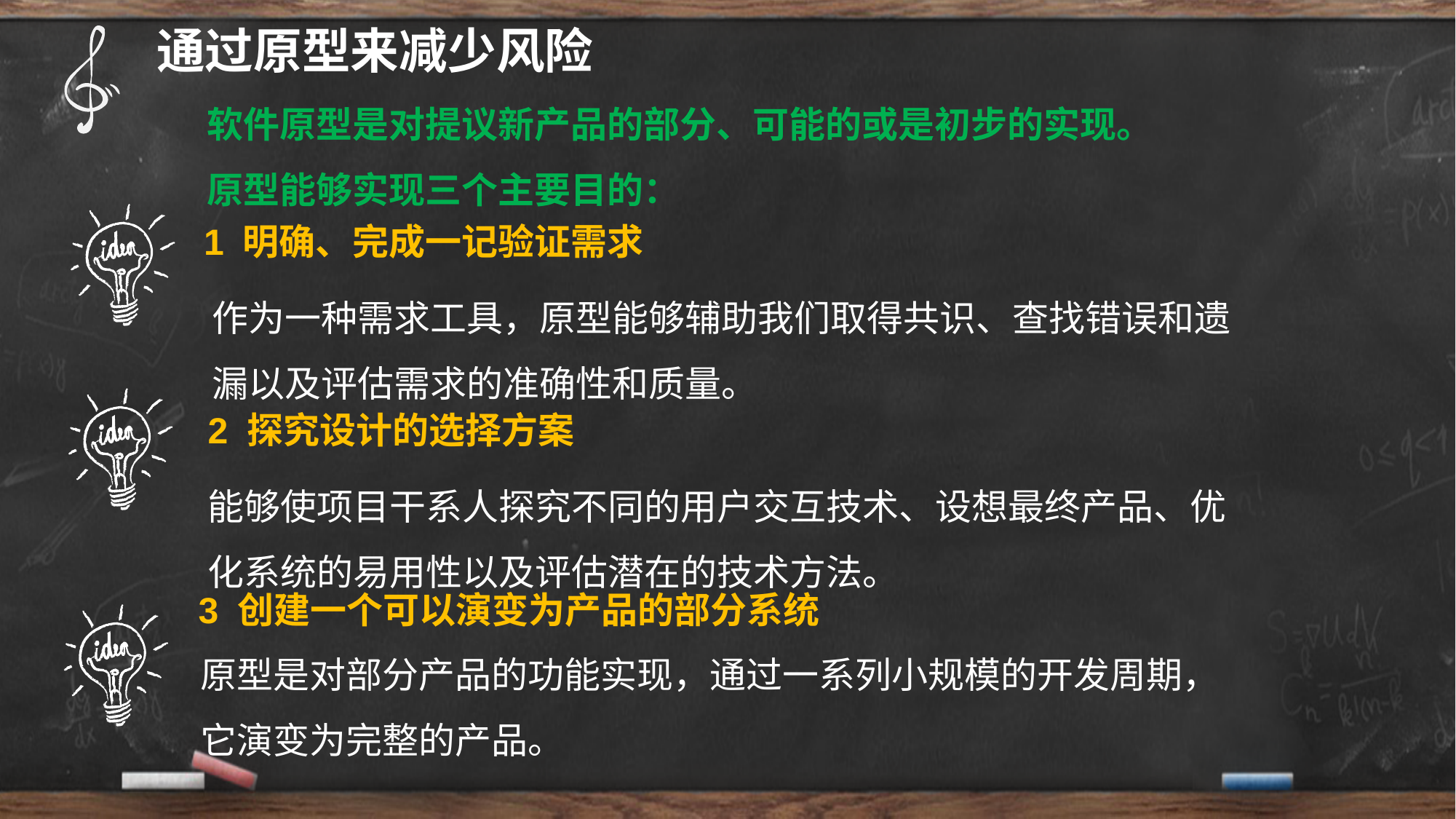

通过原型来减少风险

软件原型是对提议新产品的部分、可能的或是初步的实现。
原型能够实现三个主要目的：

1 明确、完成一记验证需求
作为一种需求工具，原型能够辅助我们取得共识、查找错误和遗漏以及评估需求的准确性和质量。

2 探究设计的选择方案
能够使项目干系人探究不同的用户交互技术、设想最终产品、优化系统的易用性以及评估潜在的技术方法。
3 创建一个可以演变为产品的部分系统

原型是对部分产品的功能实现，通过一系列小规模的开发周期，它演变为完整的产品。